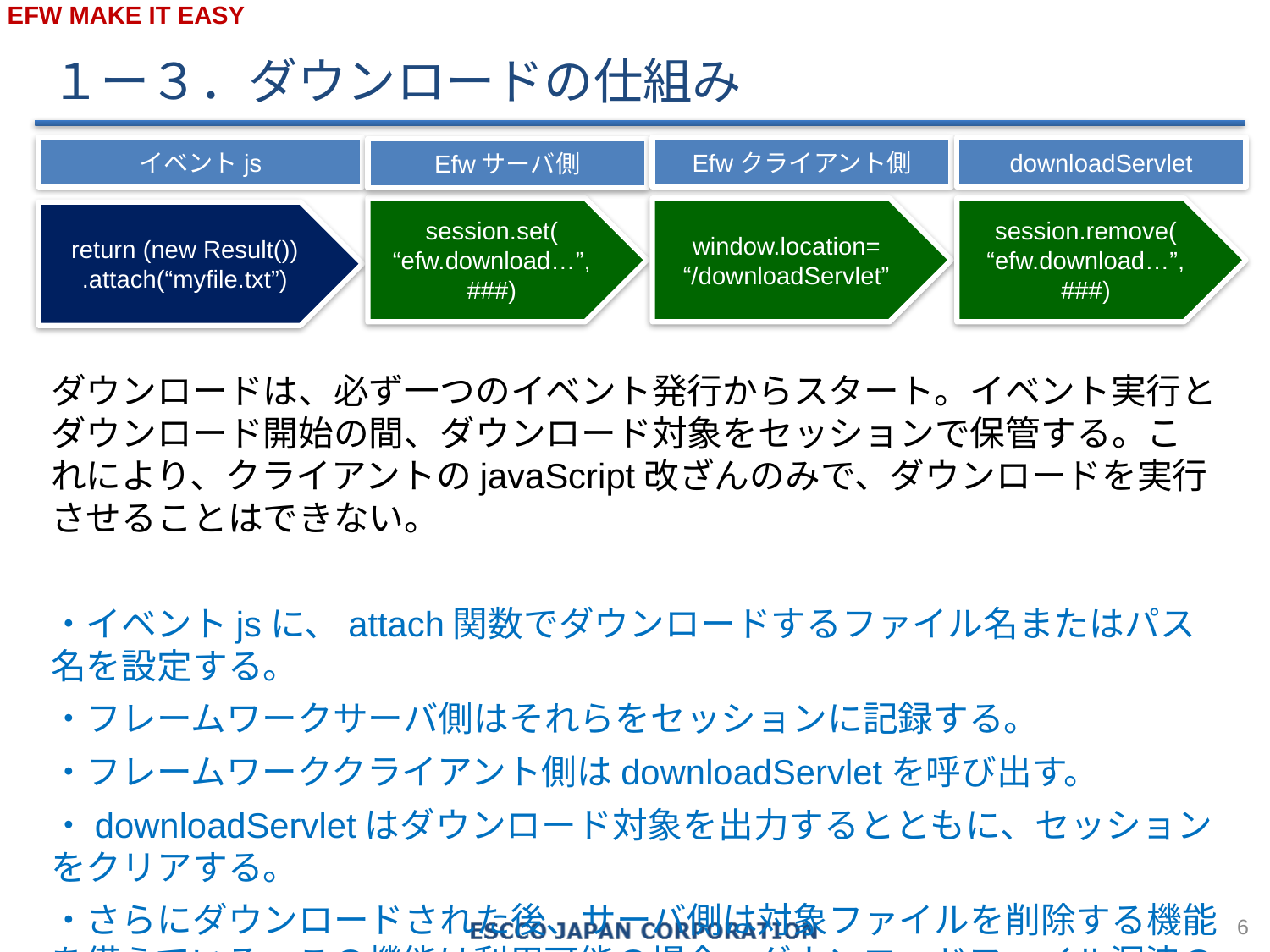

１ー３．ダウンロードの仕組み
イベントjs
Efwクライアント側
downloadServlet
Efwサーバ側
session.set(
“efw.download…”,
###)
window.location= “/downloadServlet”
session.remove(
“efw.download…”,
###)
return (new Result())
.attach(“myfile.txt”)
ダウンロードは、必ず一つのイベント発行からスタート。イベント実行とダウンロード開始の間、ダウンロード対象をセッションで保管する。これにより、クライアントのjavaScript改ざんのみで、ダウンロードを実行させることはできない。

・イベントjsに、attach関数でダウンロードするファイル名またはパス名を設定する。
・フレームワークサーバ側はそれらをセッションに記録する。
・フレームワーククライアント側はdownloadServletを呼び出す。
・downloadServletはダウンロード対象を出力するとともに、セッションをクリアする。
・さらにダウンロードされた後、サーバ側は対象ファイルを削除する機能を備えている。この機能は利用可能の場合、ダウンロードファイル漏洩のリスクをゼロになる。
6